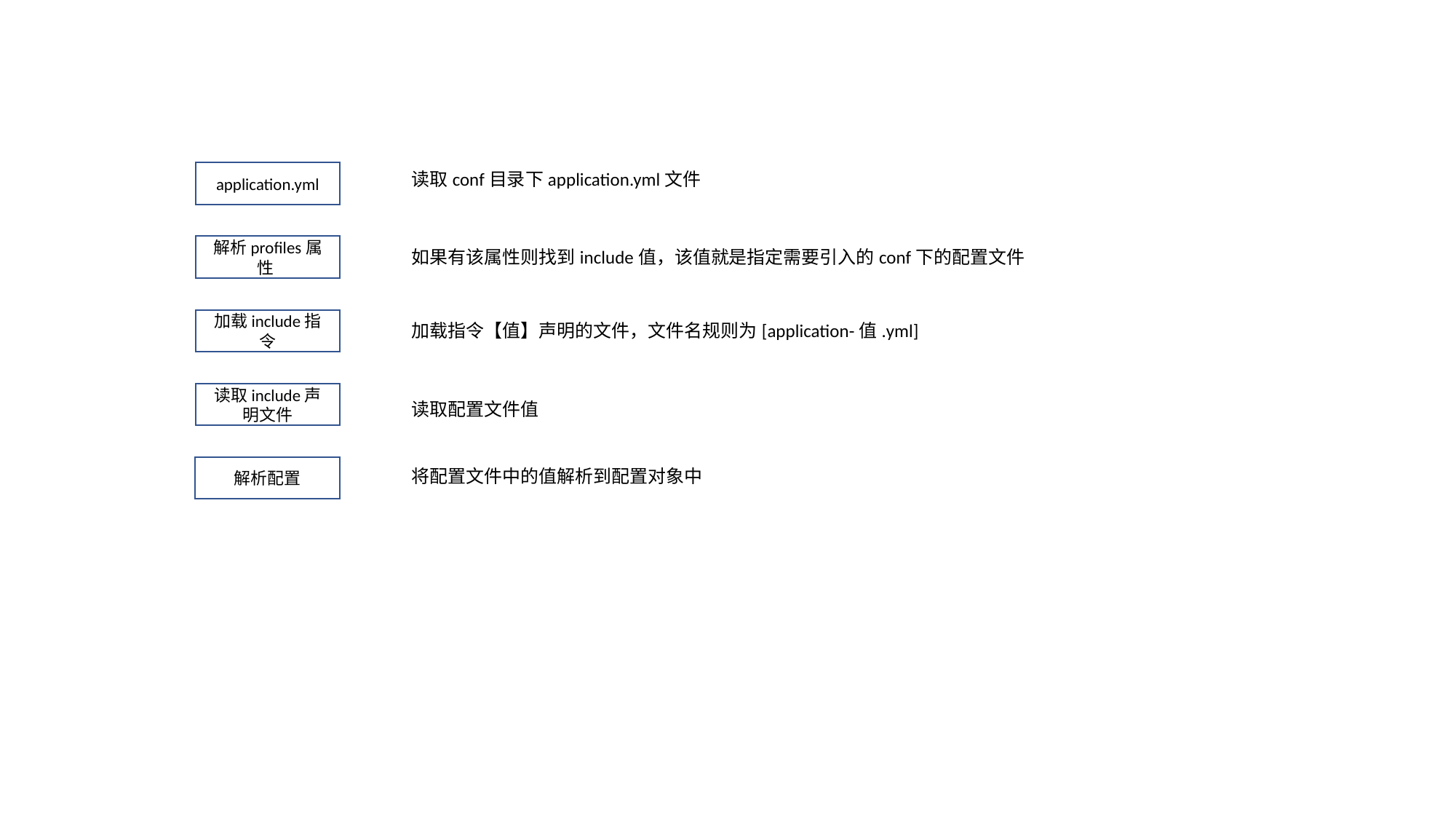

application.yml
读取conf目录下application.yml文件
解析profiles属性
如果有该属性则找到include值，该值就是指定需要引入的conf下的配置文件
加载include指令
加载指令【值】声明的文件，文件名规则为[application-值.yml]
读取include声明文件
读取配置文件值
解析配置
将配置文件中的值解析到配置对象中